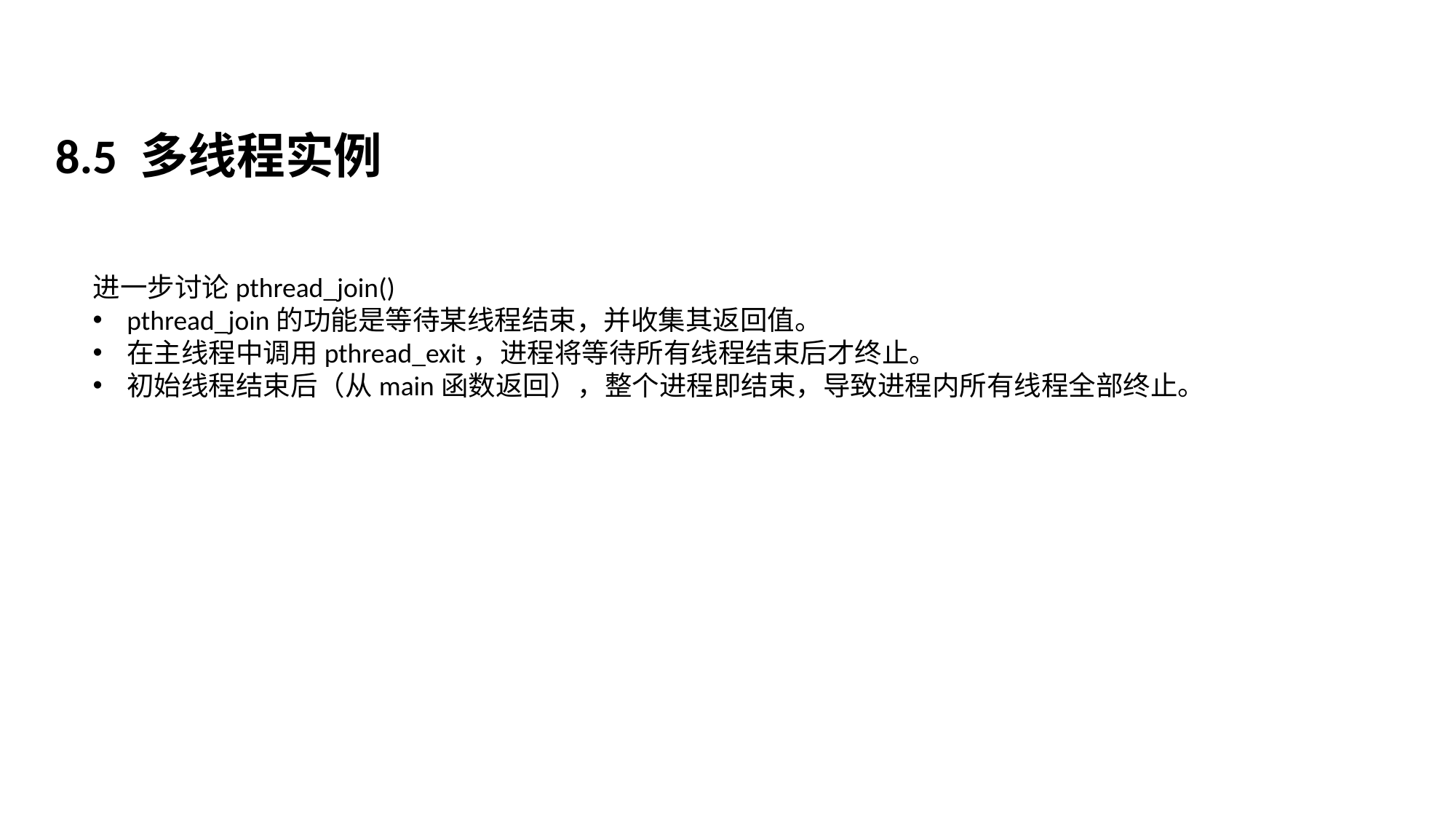

8.5 多线程实例
进一步讨论pthread_join()
pthread_join的功能是等待某线程结束，并收集其返回值。
在主线程中调用pthread_exit，进程将等待所有线程结束后才终止。
初始线程结束后（从main函数返回），整个进程即结束，导致进程内所有线程全部终止。